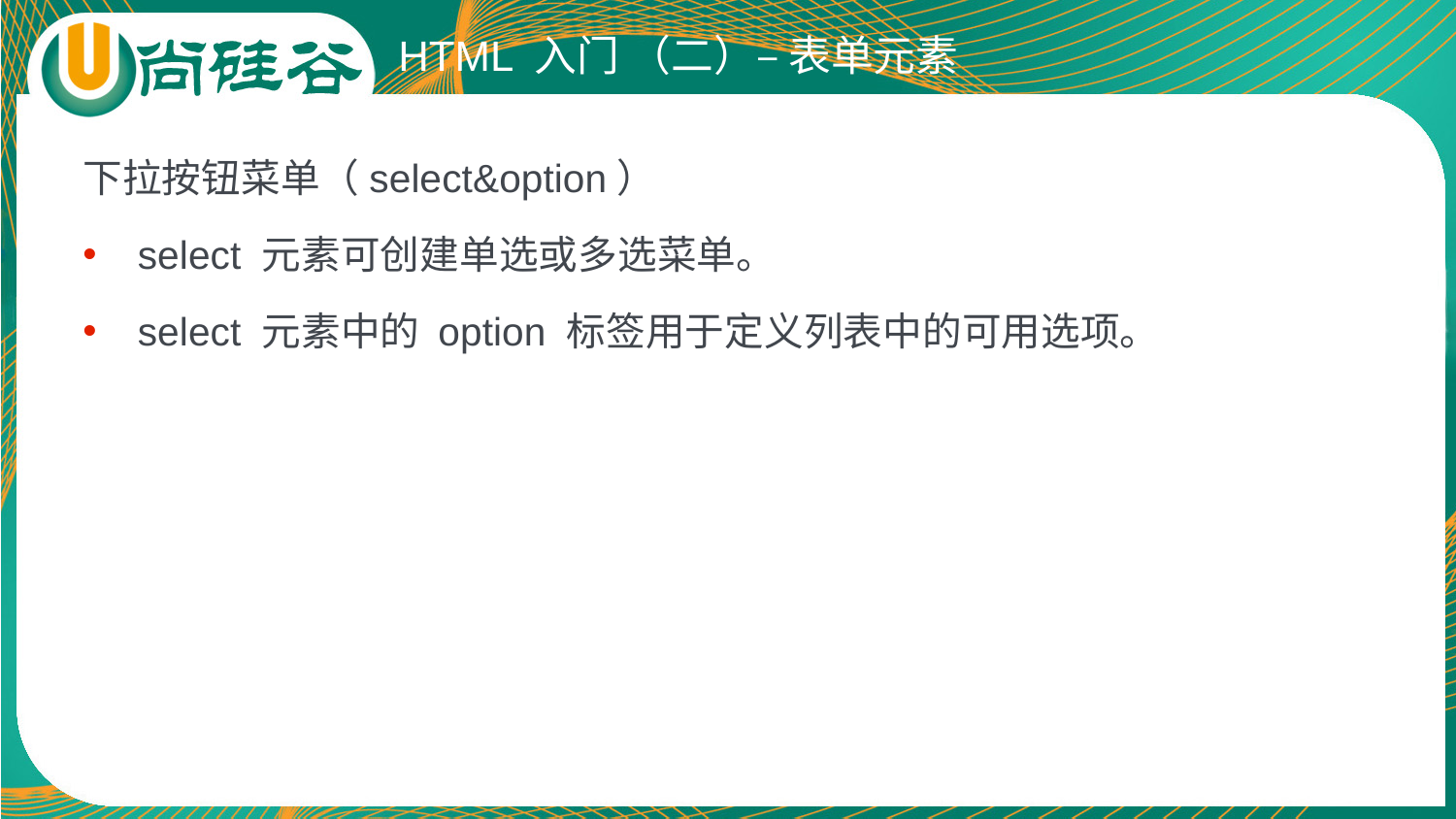

# HTML 入门 （二）– 表单元素
下拉按钮菜单（select&option）
select 元素可创建单选或多选菜单。
select 元素中的 option 标签用于定义列表中的可用选项。